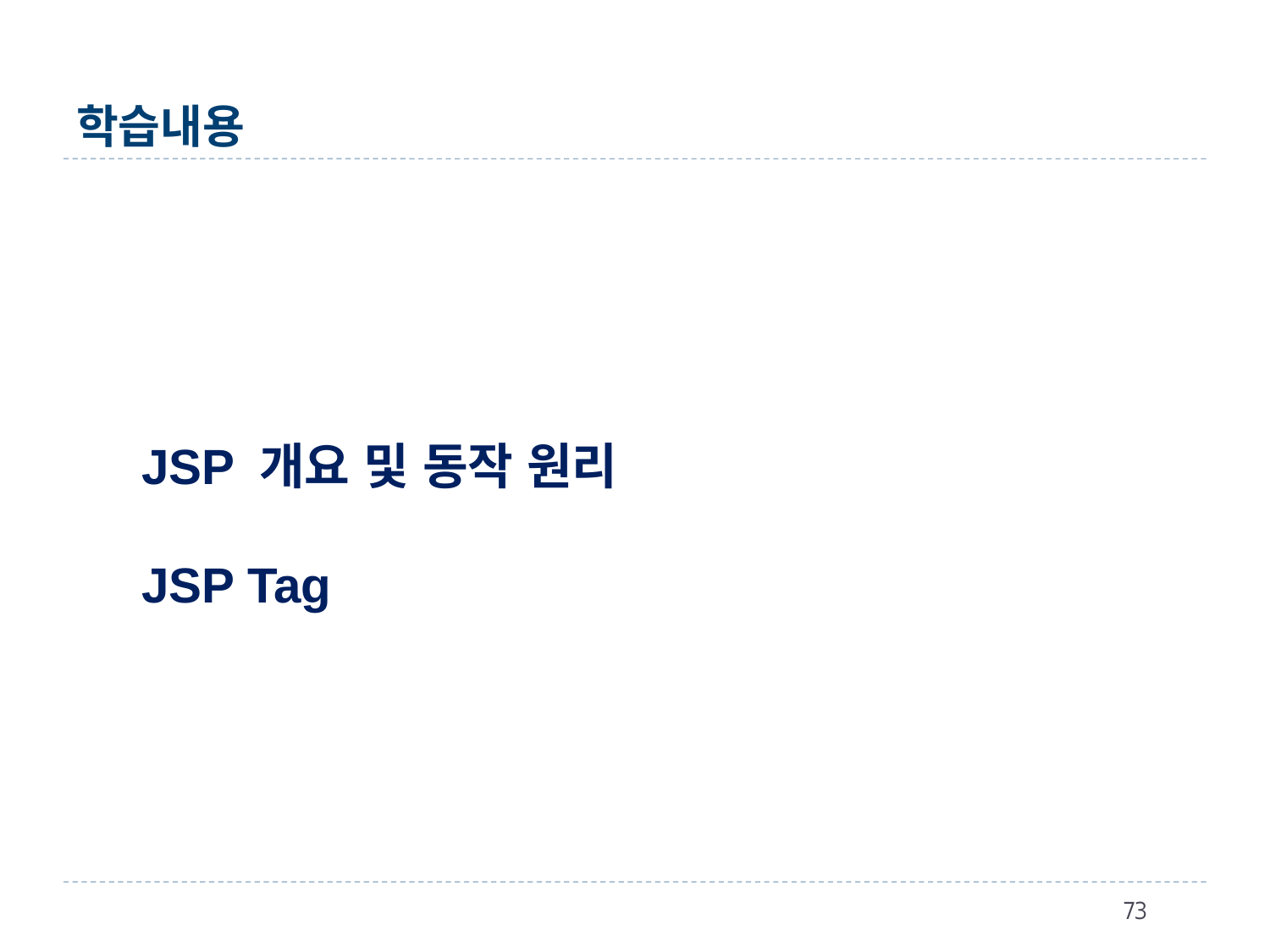

# 학습내용
JSP 개요 및 동작 원리

JSP Tag

73